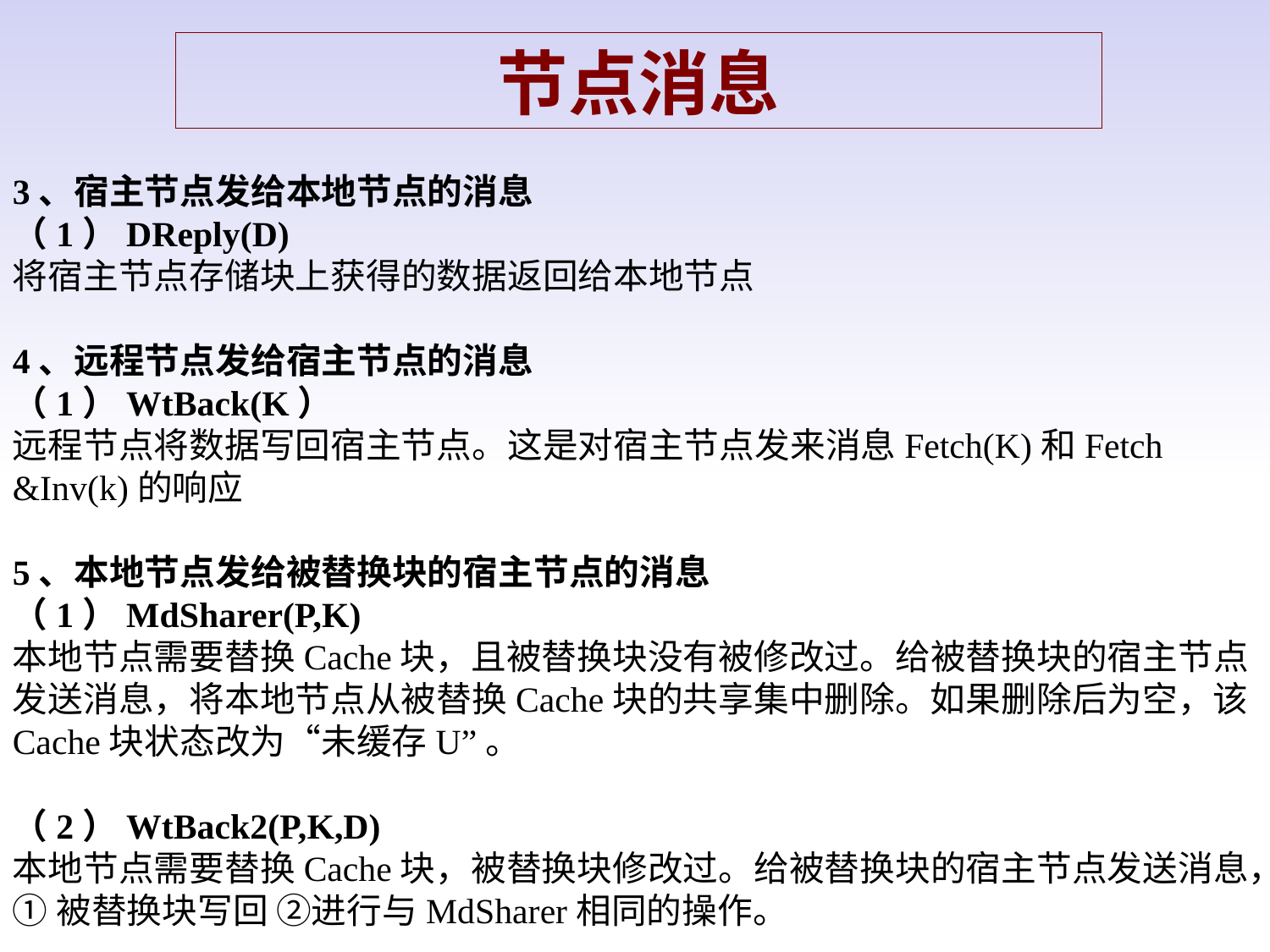

节点消息
3、宿主节点发给本地节点的消息
（1）DReply(D)
将宿主节点存储块上获得的数据返回给本地节点

4、远程节点发给宿主节点的消息
（1）WtBack(K）
远程节点将数据写回宿主节点。这是对宿主节点发来消息Fetch(K)和Fetch &Inv(k)的响应

5、本地节点发给被替换块的宿主节点的消息
（1）MdSharer(P,K)
本地节点需要替换Cache块，且被替换块没有被修改过。给被替换块的宿主节点发送消息，将本地节点从被替换Cache块的共享集中删除。如果删除后为空，该Cache块状态改为“未缓存U”。

（2）WtBack2(P,K,D)
本地节点需要替换Cache块，被替换块修改过。给被替换块的宿主节点发送消息，
①被替换块写回 ②进行与MdSharer相同的操作。